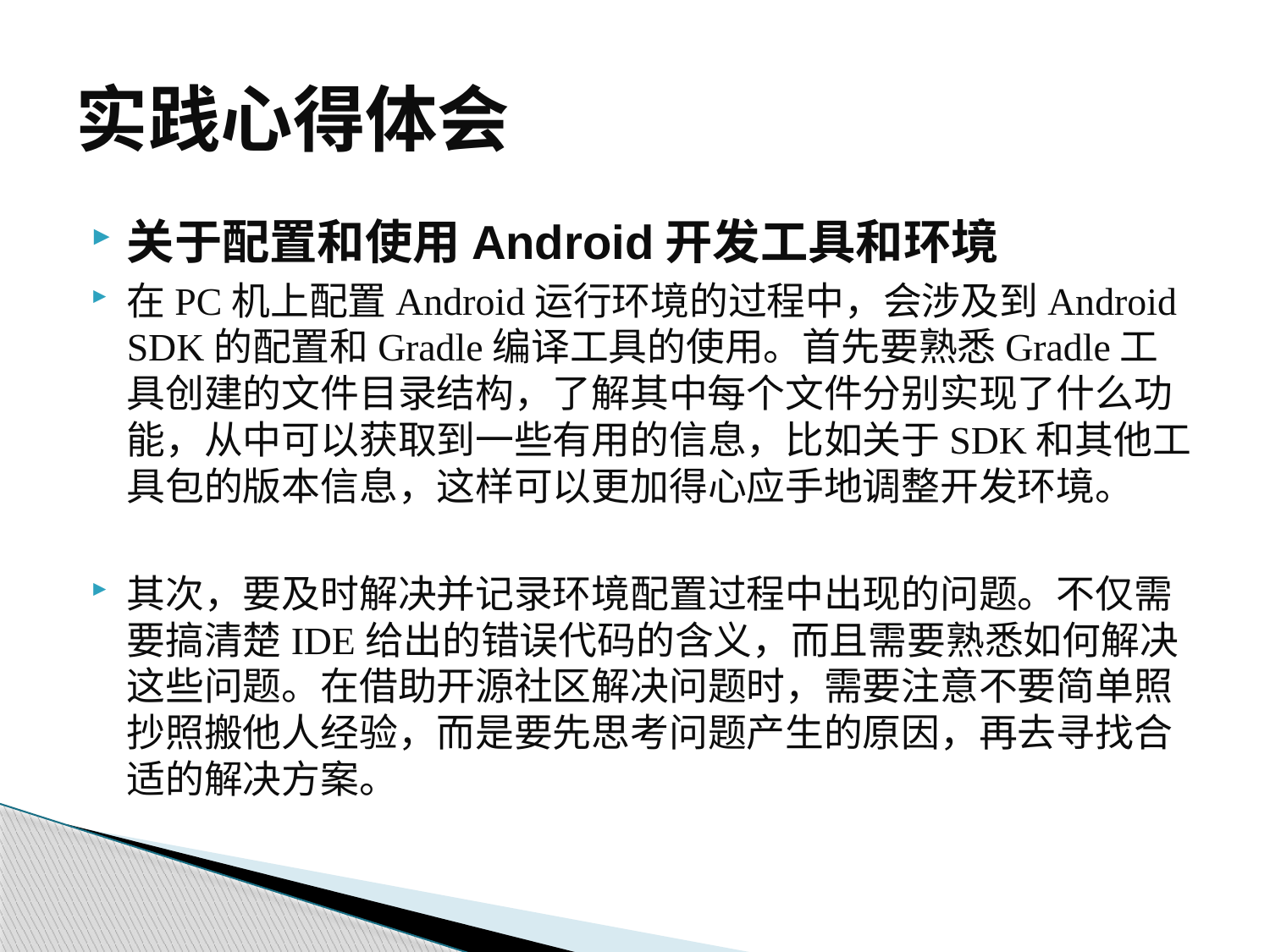

# 实践心得体会
关于配置和使用Android开发工具和环境
在PC机上配置Android运行环境的过程中，会涉及到Android SDK的配置和Gradle编译工具的使用。首先要熟悉Gradle工具创建的文件目录结构，了解其中每个文件分别实现了什么功能，从中可以获取到一些有用的信息，比如关于SDK和其他工具包的版本信息，这样可以更加得心应手地调整开发环境。

其次，要及时解决并记录环境配置过程中出现的问题。不仅需要搞清楚IDE给出的错误代码的含义，而且需要熟悉如何解决这些问题。在借助开源社区解决问题时，需要注意不要简单照抄照搬他人经验，而是要先思考问题产生的原因，再去寻找合适的解决方案。